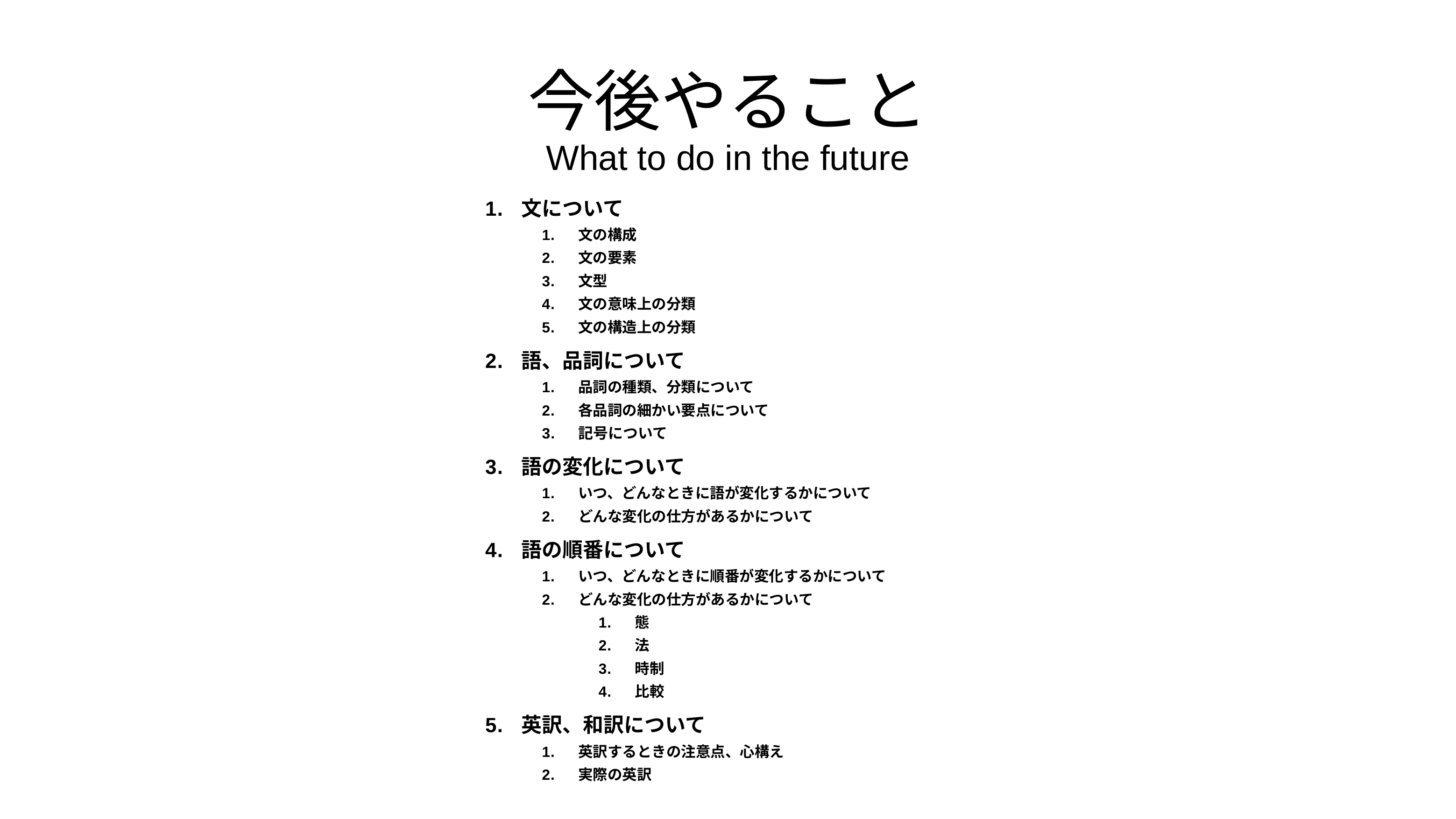

# 今後やること What to do in the future
文について
文の構成
文の要素
文型
文の意味上の分類
文の構造上の分類
語、品詞について
品詞の種類、分類について
各品詞の細かい要点について
記号について
語の変化について
いつ、どんなときに語が変化するかについて
どんな変化の仕方があるかについて
語の順番について
いつ、どんなときに順番が変化するかについて
どんな変化の仕方があるかについて
態
法
時制
比較
英訳、和訳について
英訳するときの注意点、心構え
実際の英訳